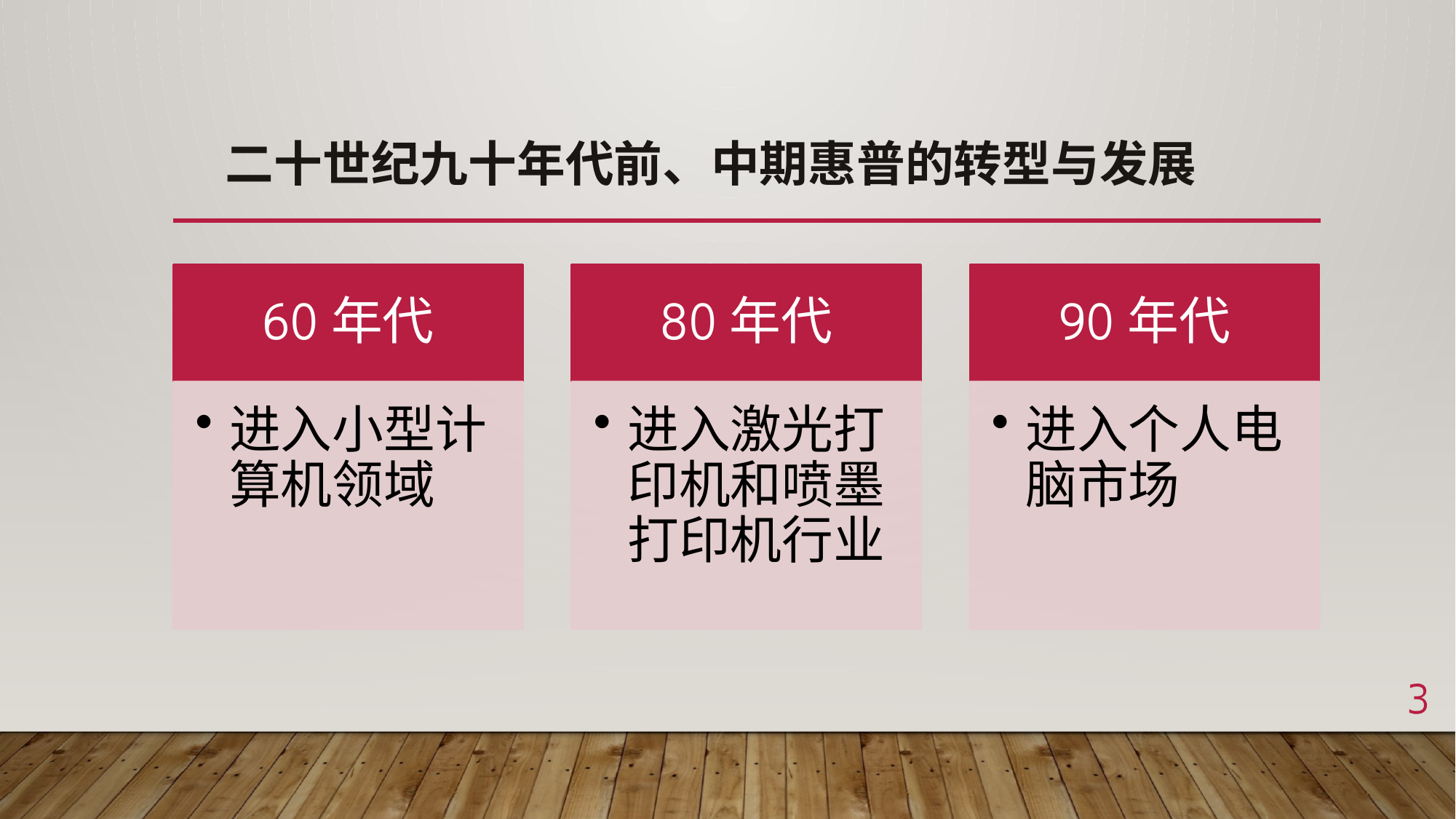

# 二十世纪九十年代前、中期惠普的转型与发展
60年代
进入小型计算机领域
80年代
进入激光打印机和喷墨打印机行业
90年代
进入个人电脑市场
3